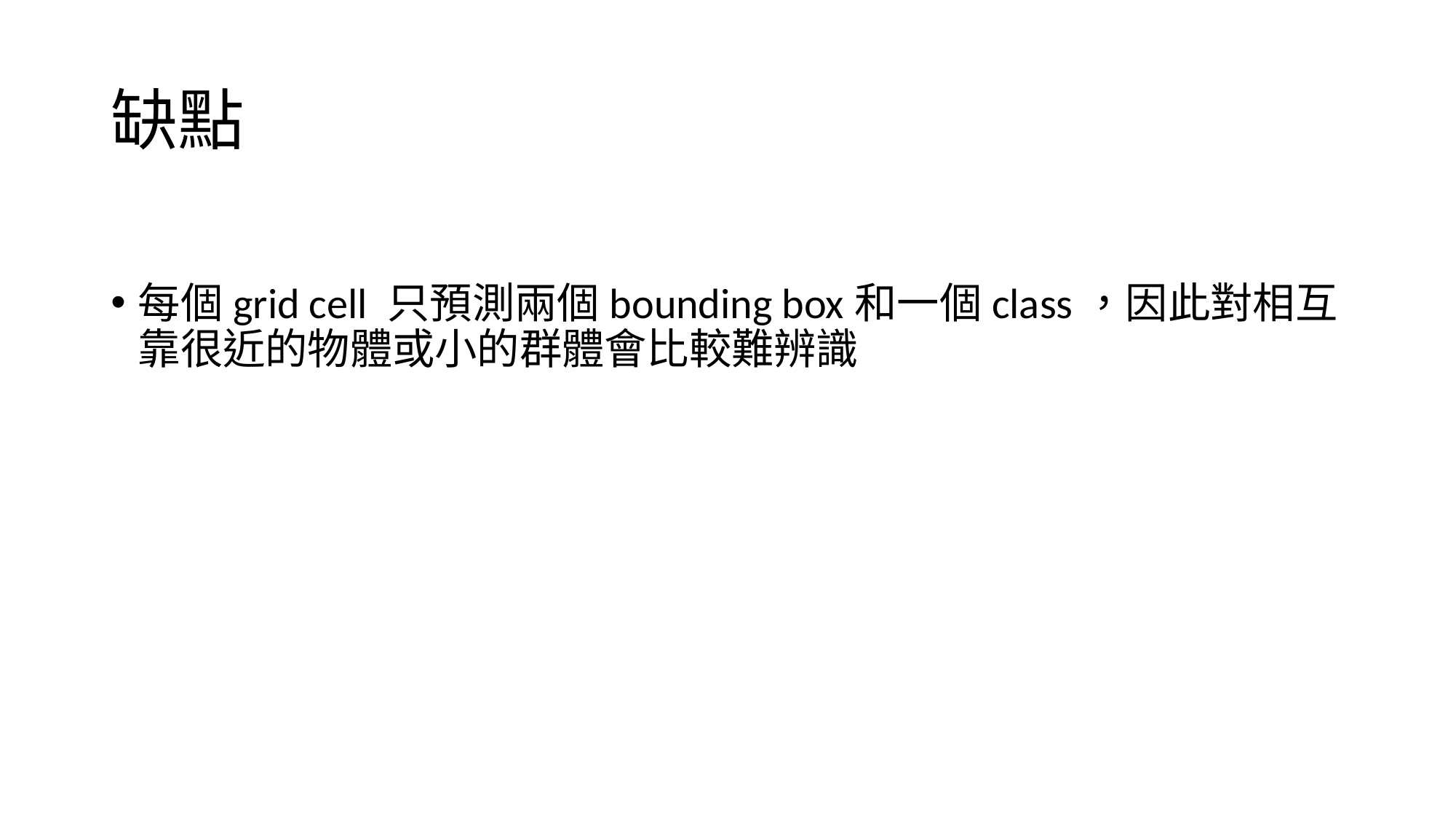

# 缺點
每個grid cell 只預測兩個bounding box和一個class，因此對相互靠很近的物體或小的群體會比較難辨識